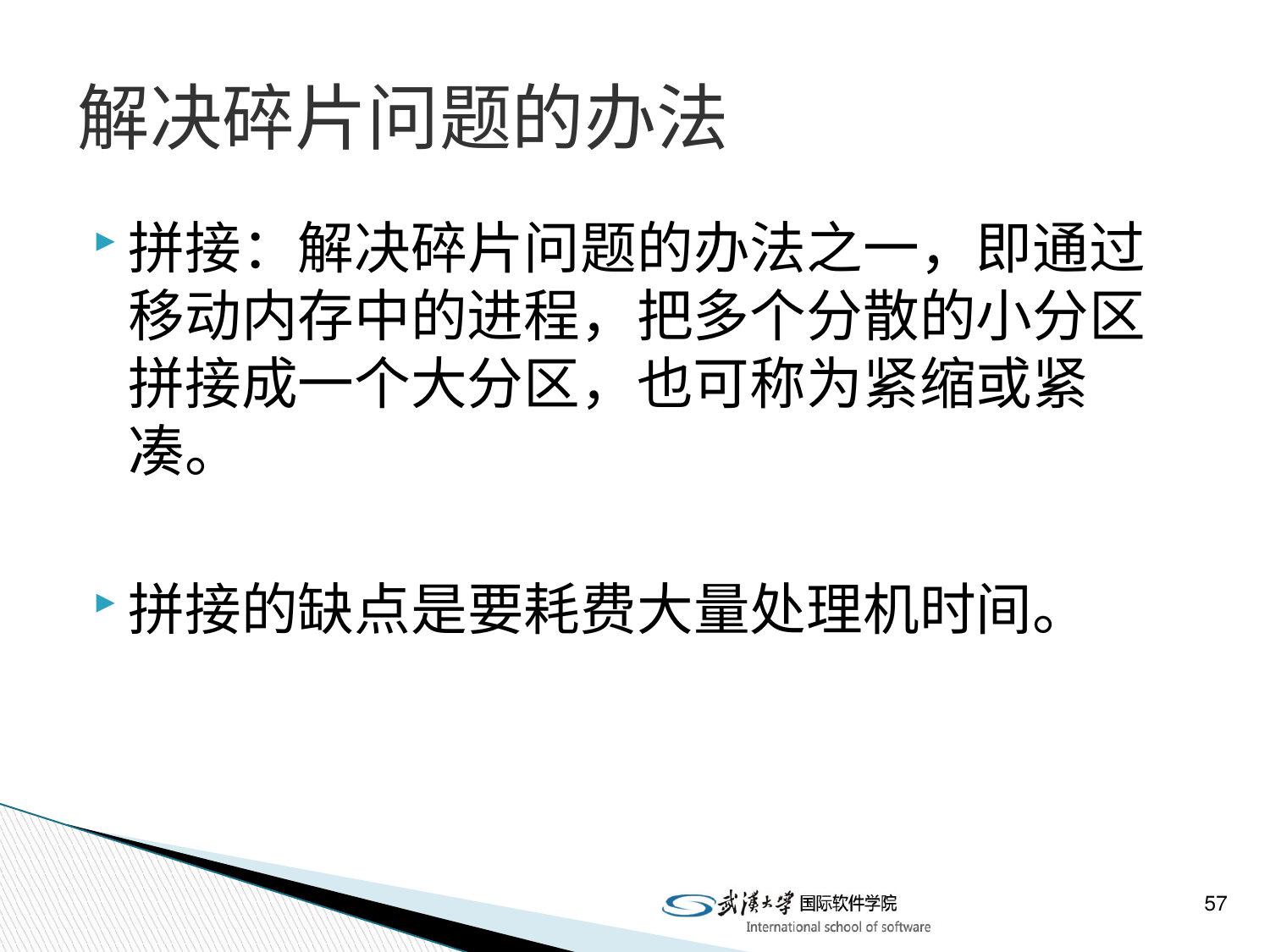

# 解决碎片问题的办法
拼接：解决碎片问题的办法之一，即通过移动内存中的进程，把多个分散的小分区拼接成一个大分区，也可称为紧缩或紧凑。

拼接的缺点是要耗费大量处理机时间。